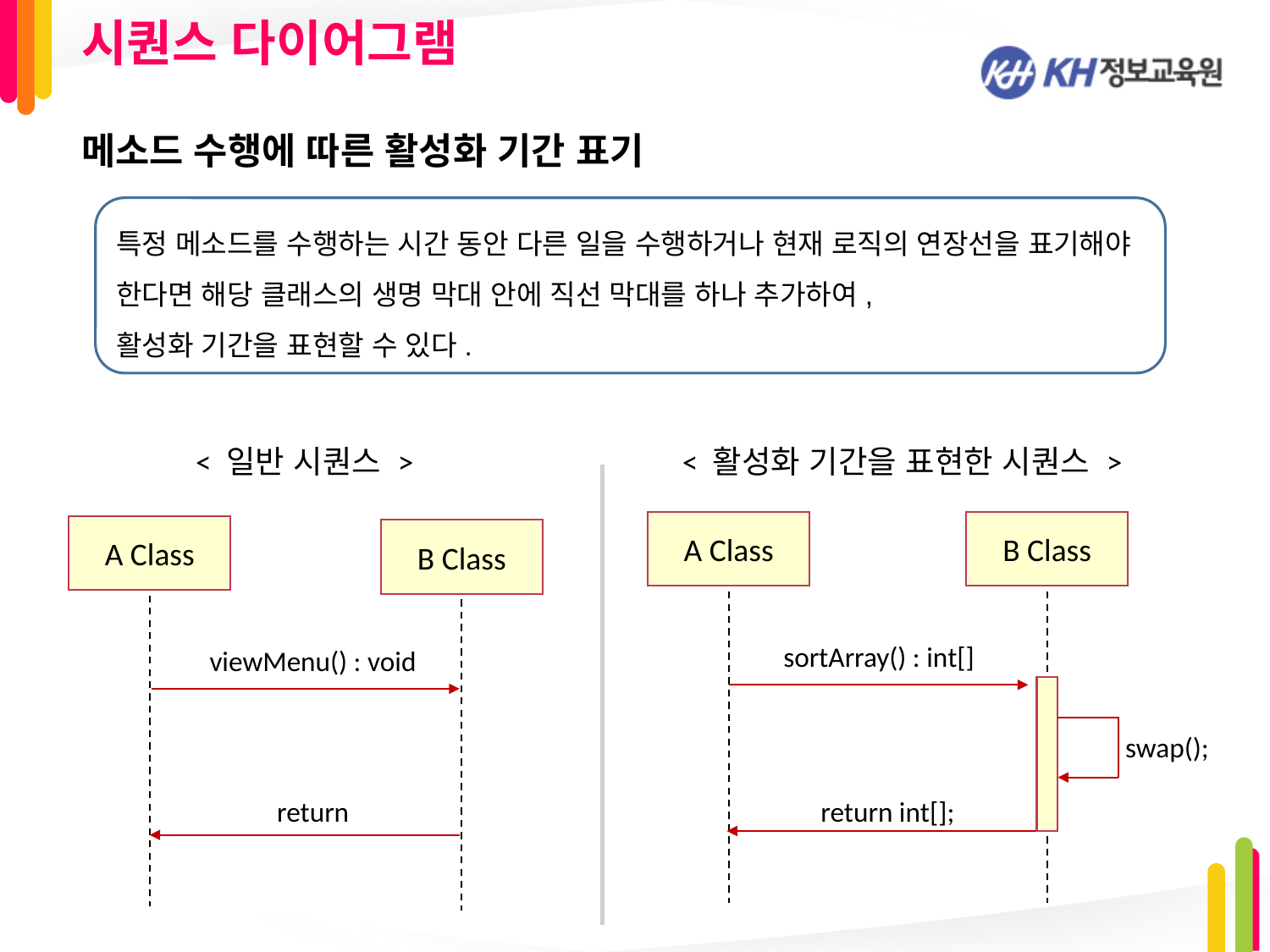

# 시퀀스 다이어그램
메소드 수행에 따른 활성화 기간 표기
특정 메소드를 수행하는 시간 동안 다른 일을 수행하거나 현재 로직의 연장선을 표기해야 한다면 해당 클래스의 생명 막대 안에 직선 막대를 하나 추가하여,
활성화 기간을 표현할 수 있다.
< 일반 시퀀스 >
< 활성화 기간을 표현한 시퀀스 >
A Class
B Class
A Class
B Class
sortArray() : int[]
viewMenu() : void

swap();
return
return int[];